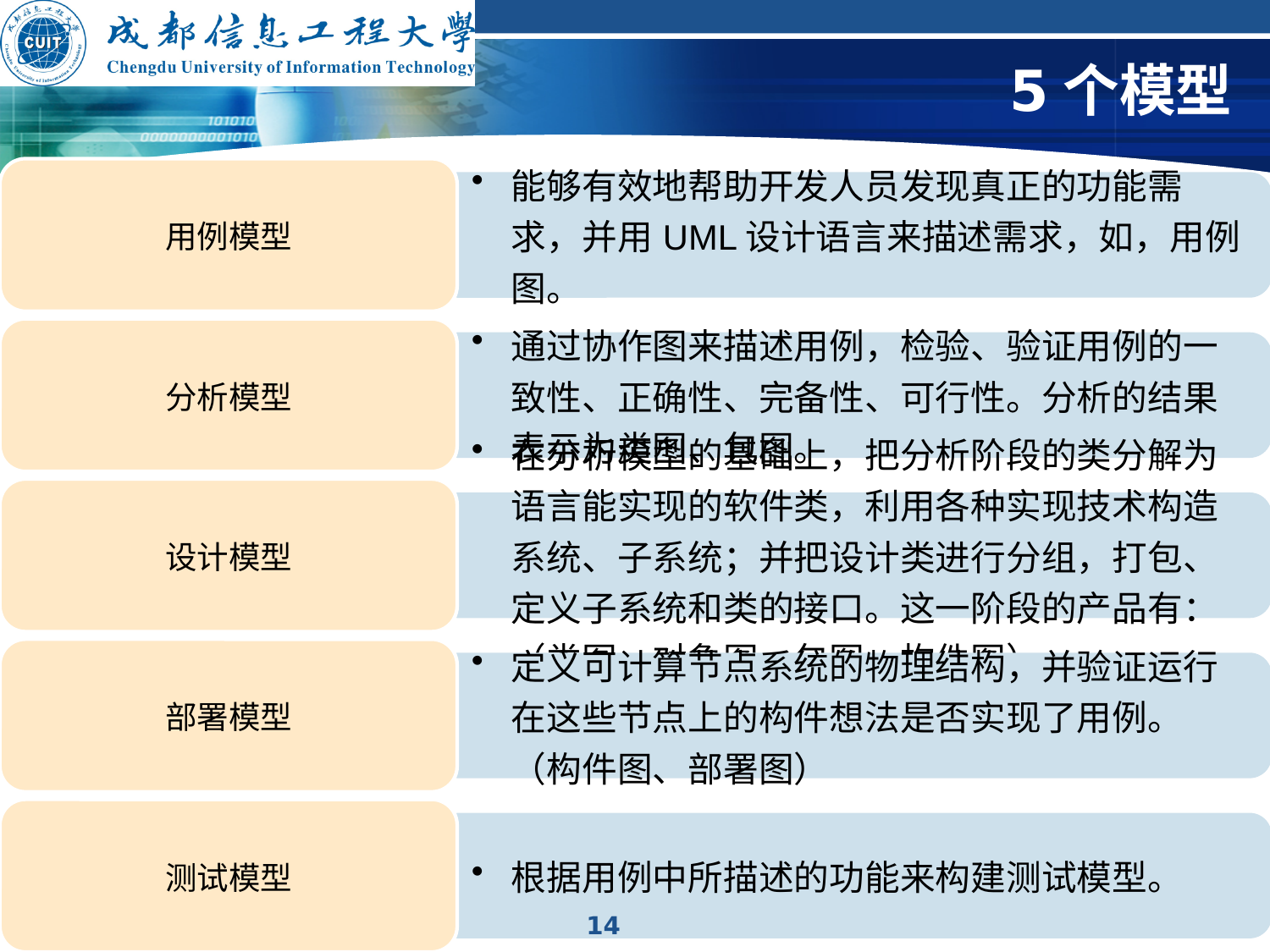

# 5个模型
用例模型
分析模型
设计模型
部署模型
测试模型
能够有效地帮助开发人员发现真正的功能需求，并用UML设计语言来描述需求，如，用例图。
根据用例中所描述的功能来构建测试模型。
14